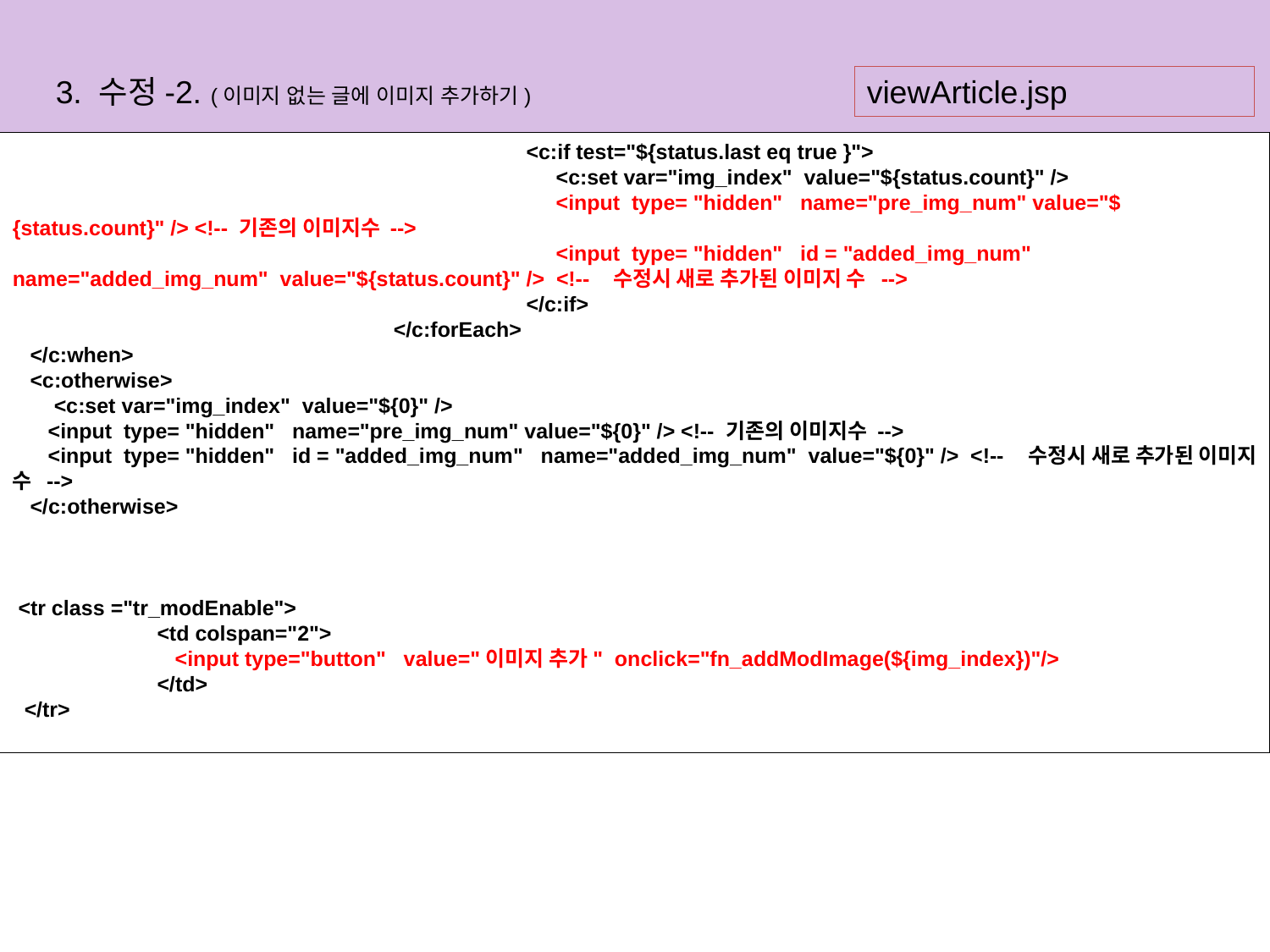

viewArticle.jsp
3. 수정-2. (이미지 없는 글에 이미지 추가하기)
				 <c:if test="${status.last eq true }">
				      <c:set var="img_index"  value="${status.count}" />
				      <input  type= "hidden"   name="pre_img_num" value="${status.count}" /> <!-- 기존의 이미지수 -->
				      <input  type= "hidden"   id = "added_img_num"   name="added_img_num"  value="${status.count}" />  <!--   수정시 새로 추가된 이미지 수  -->
				 </c:if>
			</c:forEach>
   </c:when>
   <c:otherwise>
       <c:set var="img_index"  value="${0}" />
      <input  type= "hidden"   name="pre_img_num" value="${0}" /> <!-- 기존의 이미지수 -->
      <input  type= "hidden"   id = "added_img_num"   name="added_img_num"  value="${0}" />  <!--   수정시 새로 추가된 이미지 수  -->
   </c:otherwise>

 <tr class ="tr_modEnable">
	   <td colspan="2">
	      <input type="button"   value="이미지 추가"  onclick="fn_addModImage(${img_index})"/>
	   </td>
  </tr>